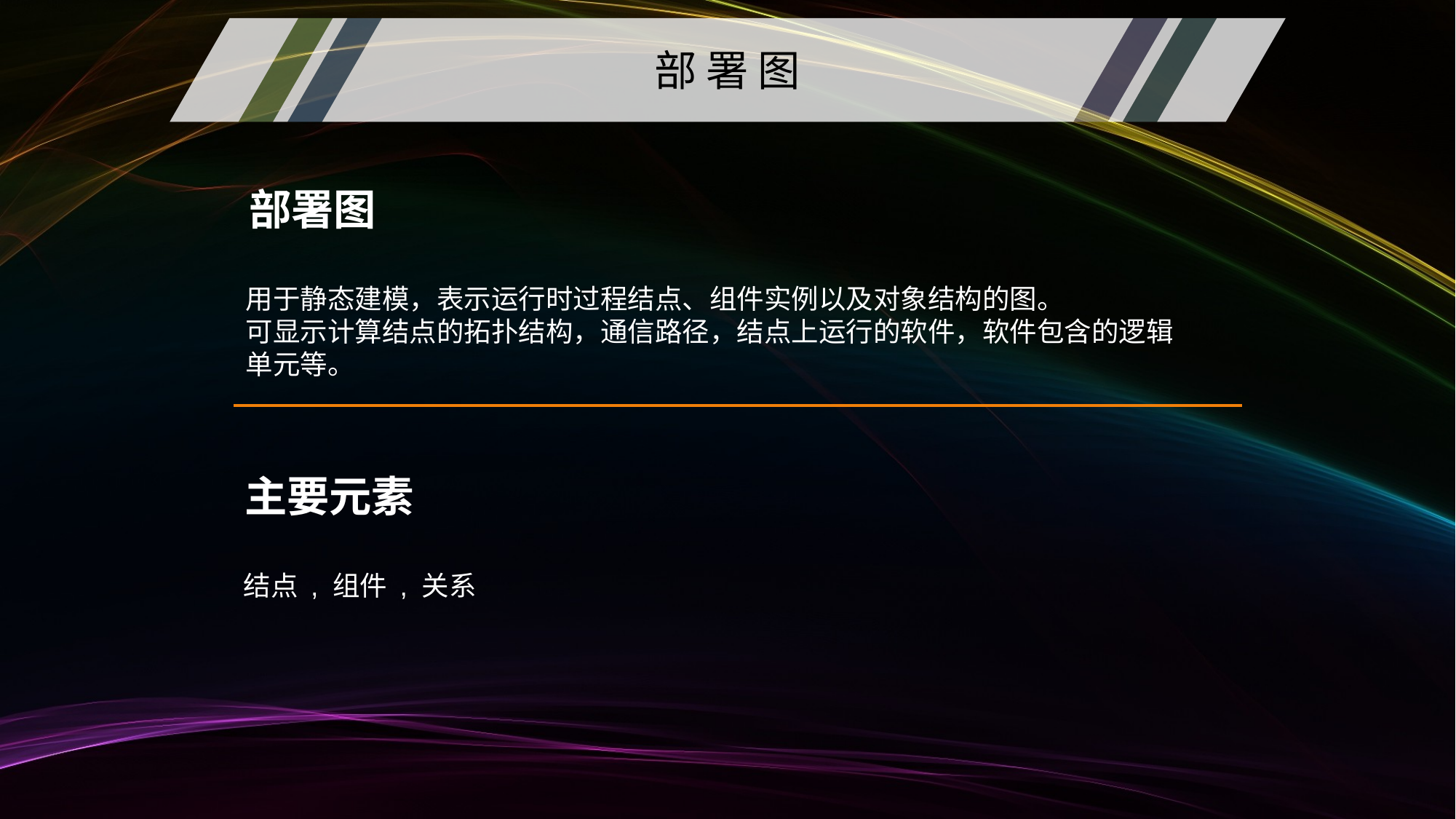

部 署 图
部署图
用于静态建模，表示运行时过程结点、组件实例以及对象结构的图。
可显示计算结点的拓扑结构，通信路径，结点上运行的软件，软件包含的逻辑单元等。
主要元素
结点 , 组件 , 关系
32